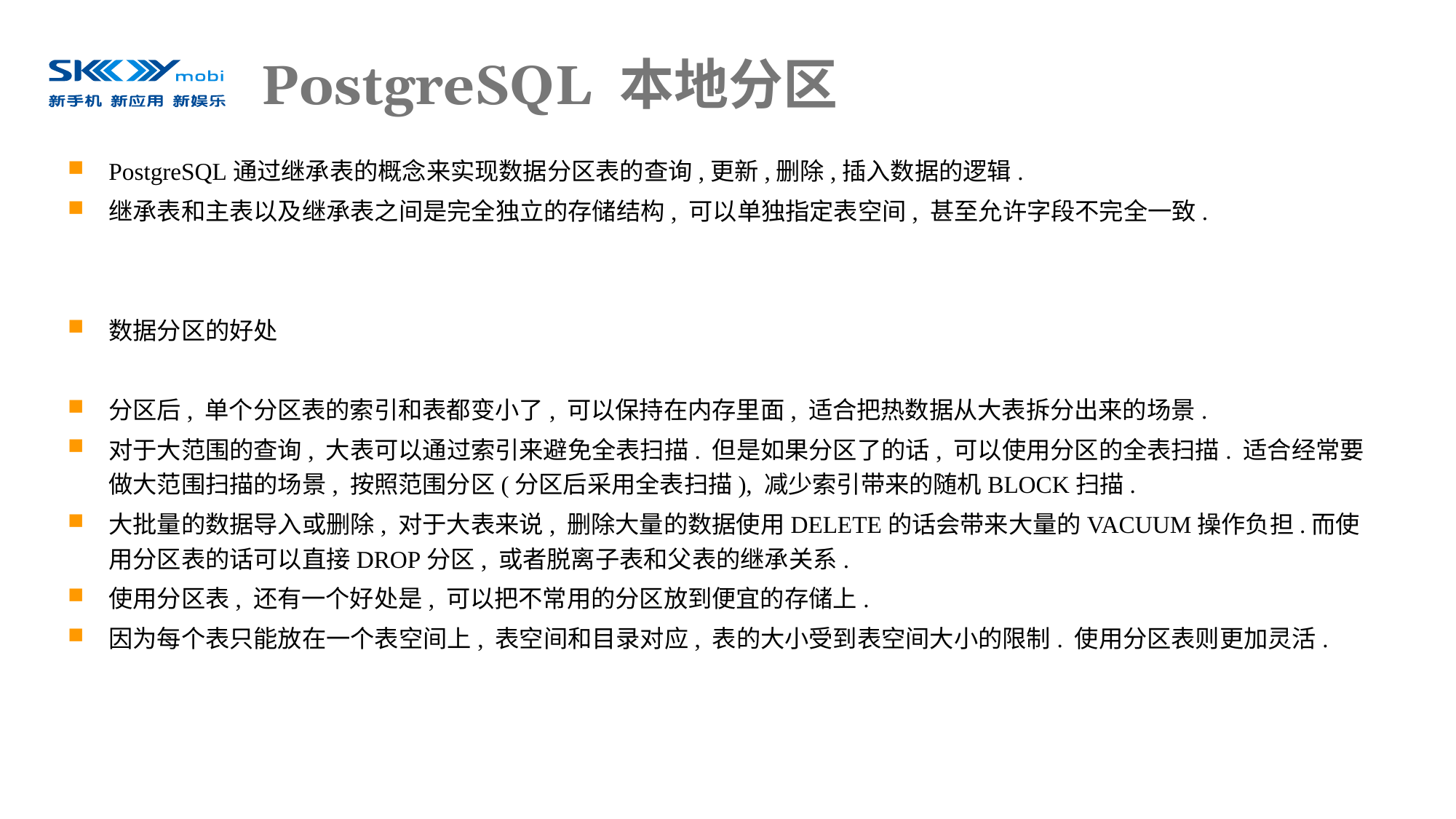

# PostgreSQL 本地分区
PostgreSQL通过继承表的概念来实现数据分区表的查询,更新,删除,插入数据的逻辑.
继承表和主表以及继承表之间是完全独立的存储结构, 可以单独指定表空间, 甚至允许字段不完全一致.

数据分区的好处

分区后, 单个分区表的索引和表都变小了, 可以保持在内存里面, 适合把热数据从大表拆分出来的场景.
对于大范围的查询, 大表可以通过索引来避免全表扫描. 但是如果分区了的话, 可以使用分区的全表扫描. 适合经常要做大范围扫描的场景, 按照范围分区(分区后采用全表扫描), 减少索引带来的随机BLOCK扫描.
大批量的数据导入或删除, 对于大表来说, 删除大量的数据使用DELETE的话会带来大量的VACUUM操作负担.而使用分区表的话可以直接DROP分区, 或者脱离子表和父表的继承关系.
使用分区表, 还有一个好处是, 可以把不常用的分区放到便宜的存储上.
因为每个表只能放在一个表空间上, 表空间和目录对应, 表的大小受到表空间大小的限制. 使用分区表则更加灵活.